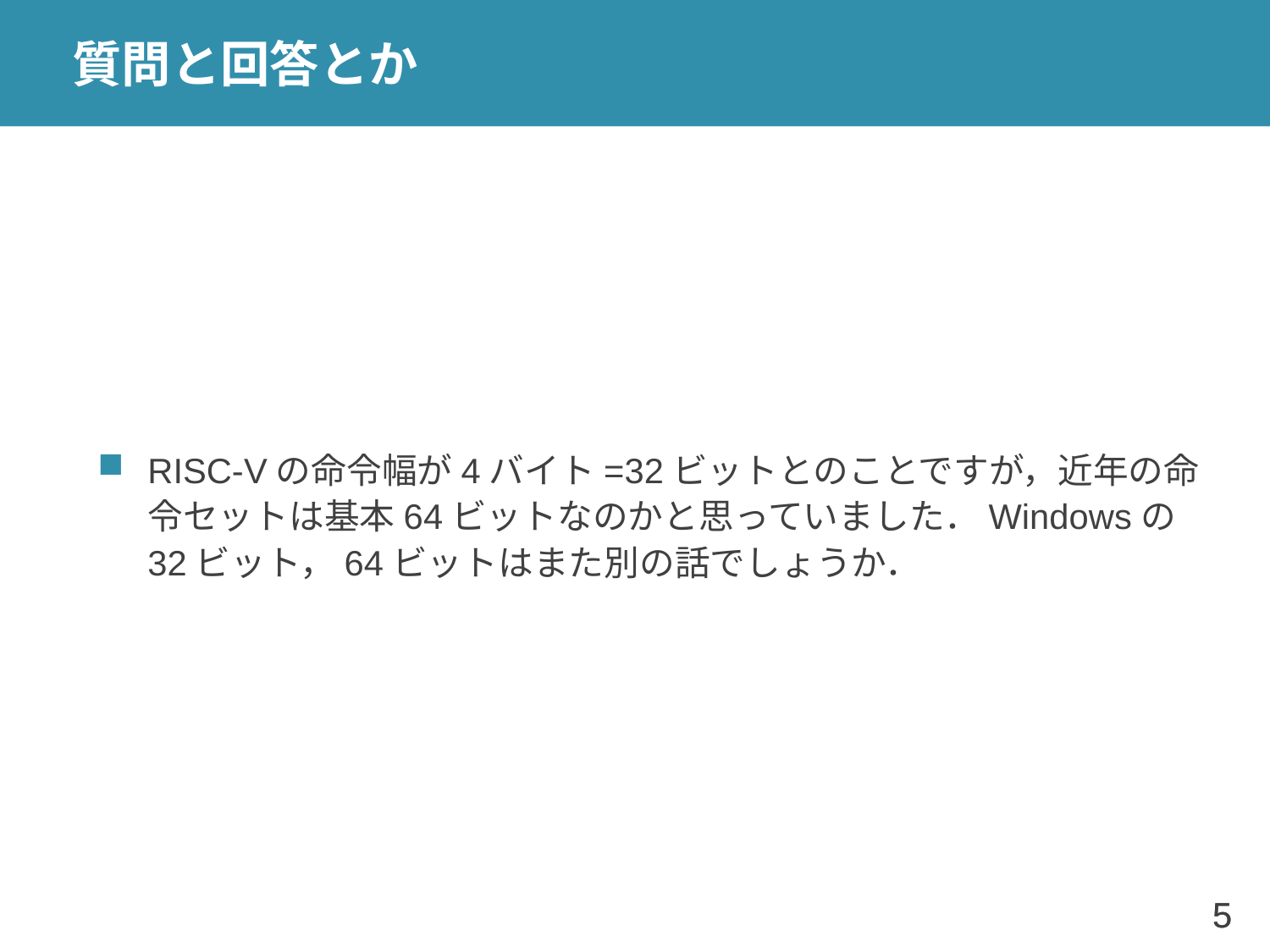

# 質問と回答とか
RISC-Vの命令幅が4バイト=32ビットとのことですが，近年の命令セットは基本64ビットなのかと思っていました．Windowsの32ビット，64ビットはまた別の話でしょうか．